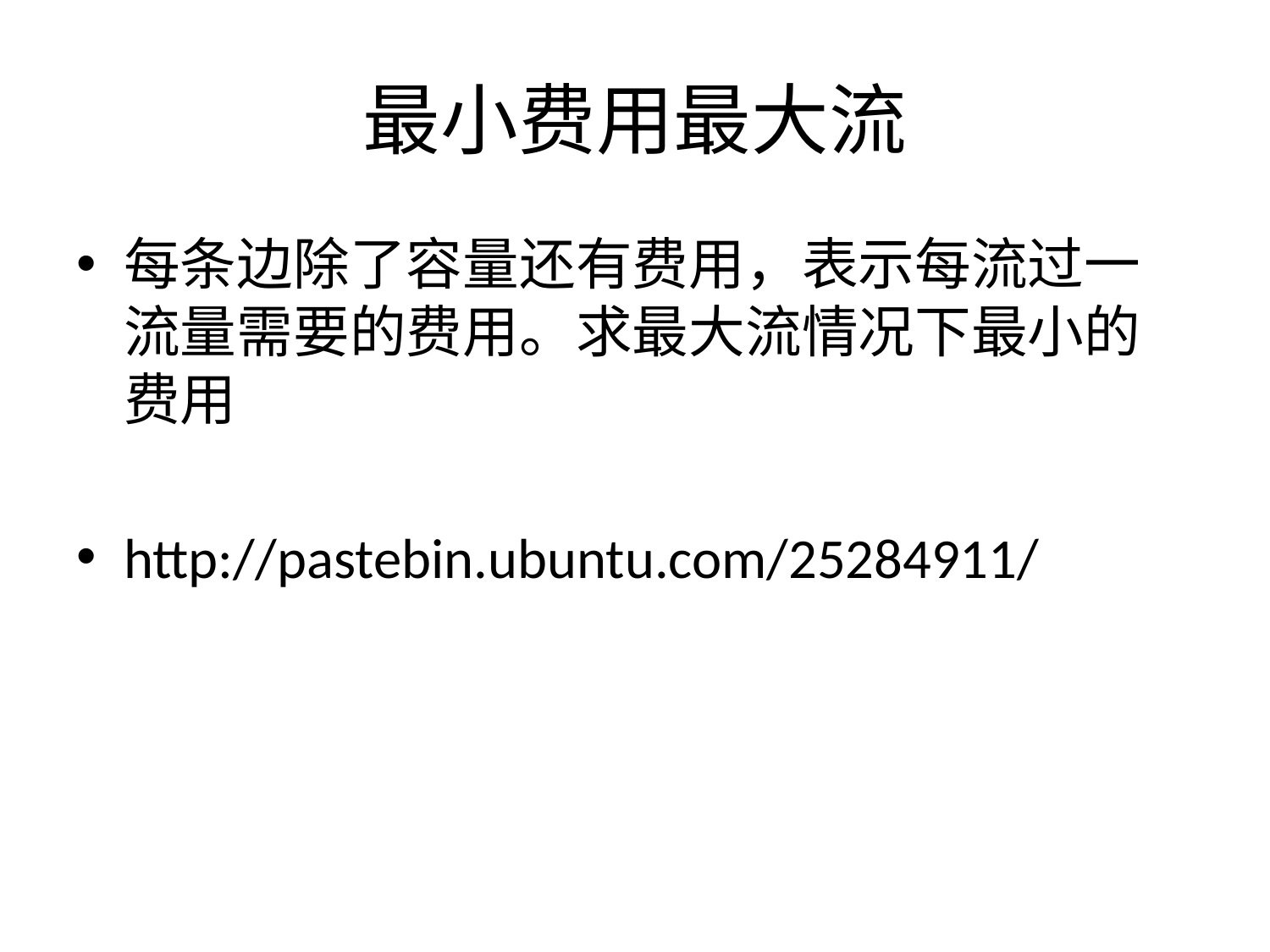

# 最小费用最大流
每条边除了容量还有费用，表示每流过一流量需要的费用。求最大流情况下最小的费用

http://pastebin.ubuntu.com/25284911/